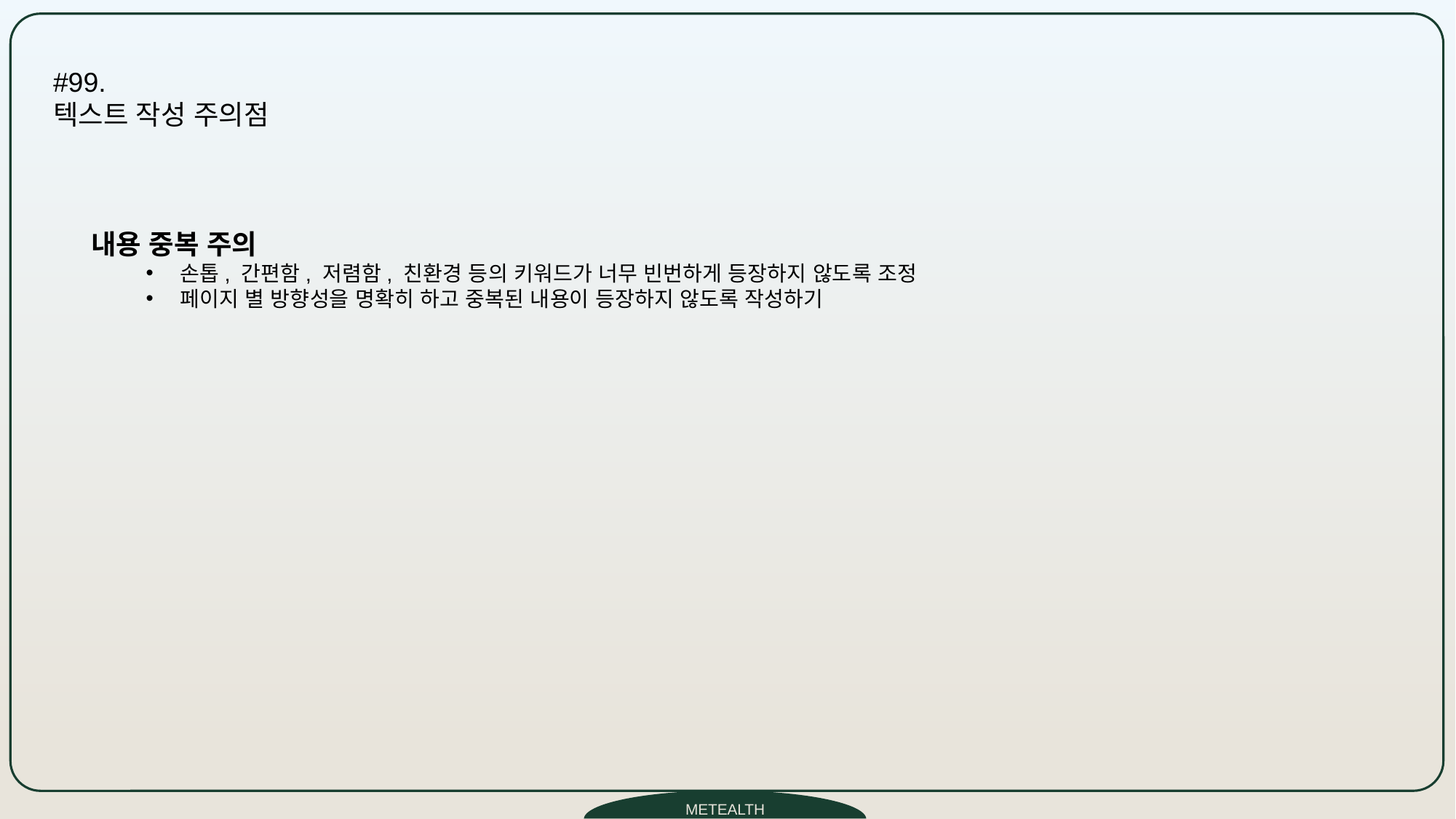

#99.
텍스트 작성 주의점

내용 중복 주의
손톱, 간편함, 저렴함, 친환경 등의 키워드가 너무 빈번하게 등장하지 않도록 조정
페이지 별 방향성을 명확히 하고 중복된 내용이 등장하지 않도록 작성하기

METEALTH